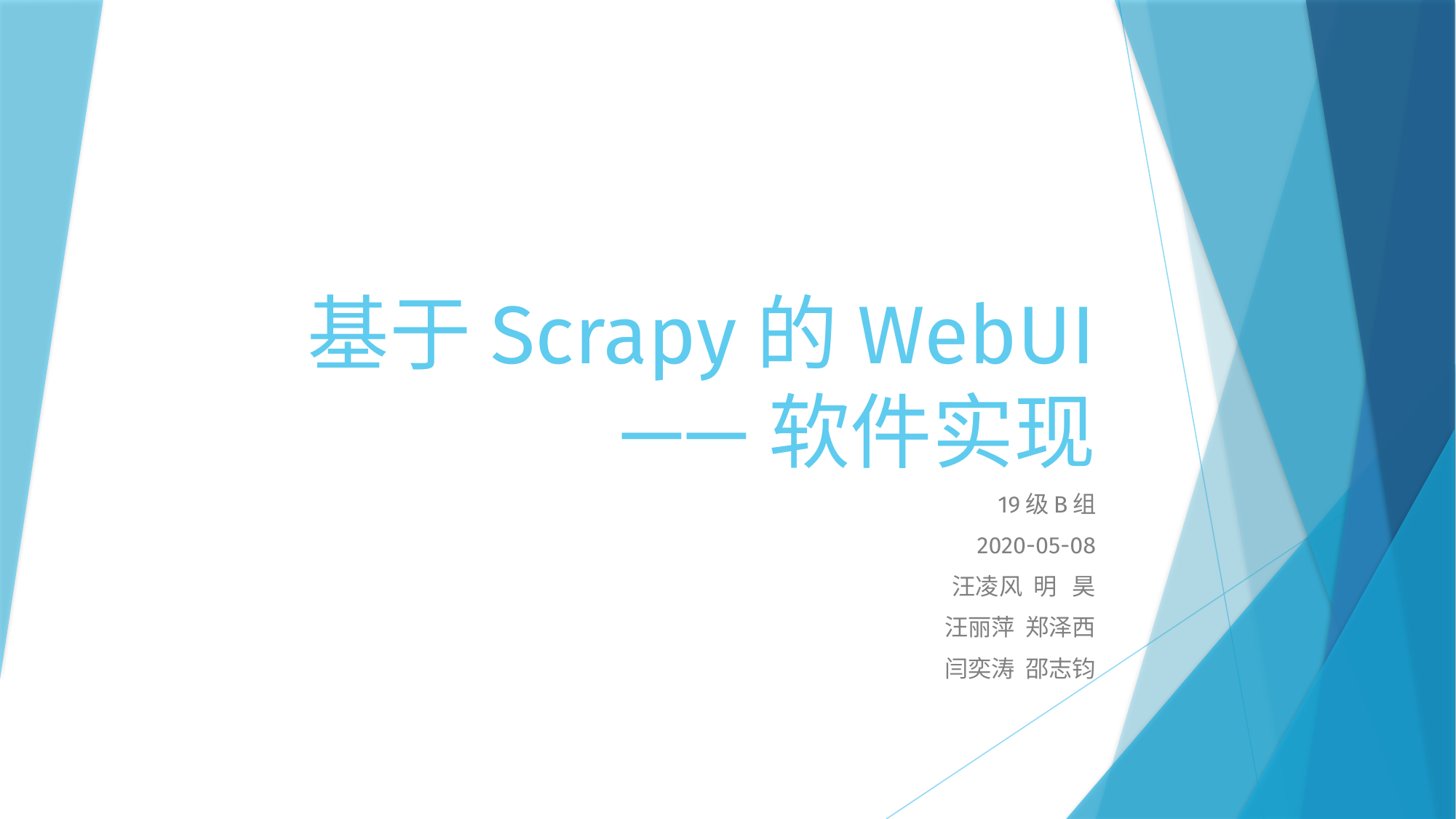

# 基于Scrapy的WebUI——软件实现
19级B组
2020-05-08
汪凌风  明   昊
汪丽萍  郑泽西
闫奕涛  邵志钧